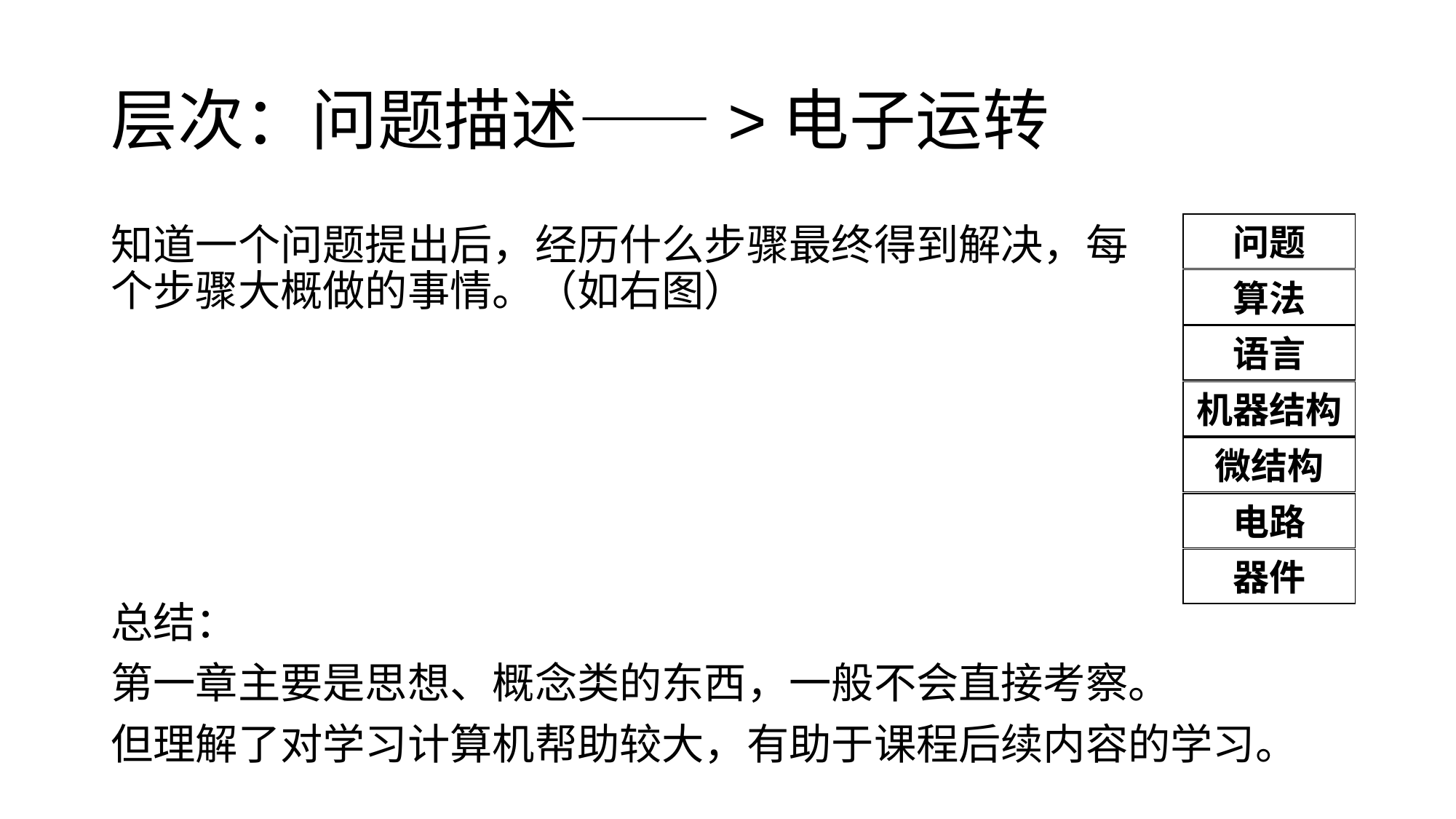

# 层次：问题描述——>电子运转
问题
算法
语言
机器结构
微结构
电路
器件
知道一个问题提出后，经历什么步骤最终得到解决，每个步骤大概做的事情。（如右图）
总结：
第一章主要是思想、概念类的东西，一般不会直接考察。
但理解了对学习计算机帮助较大，有助于课程后续内容的学习。